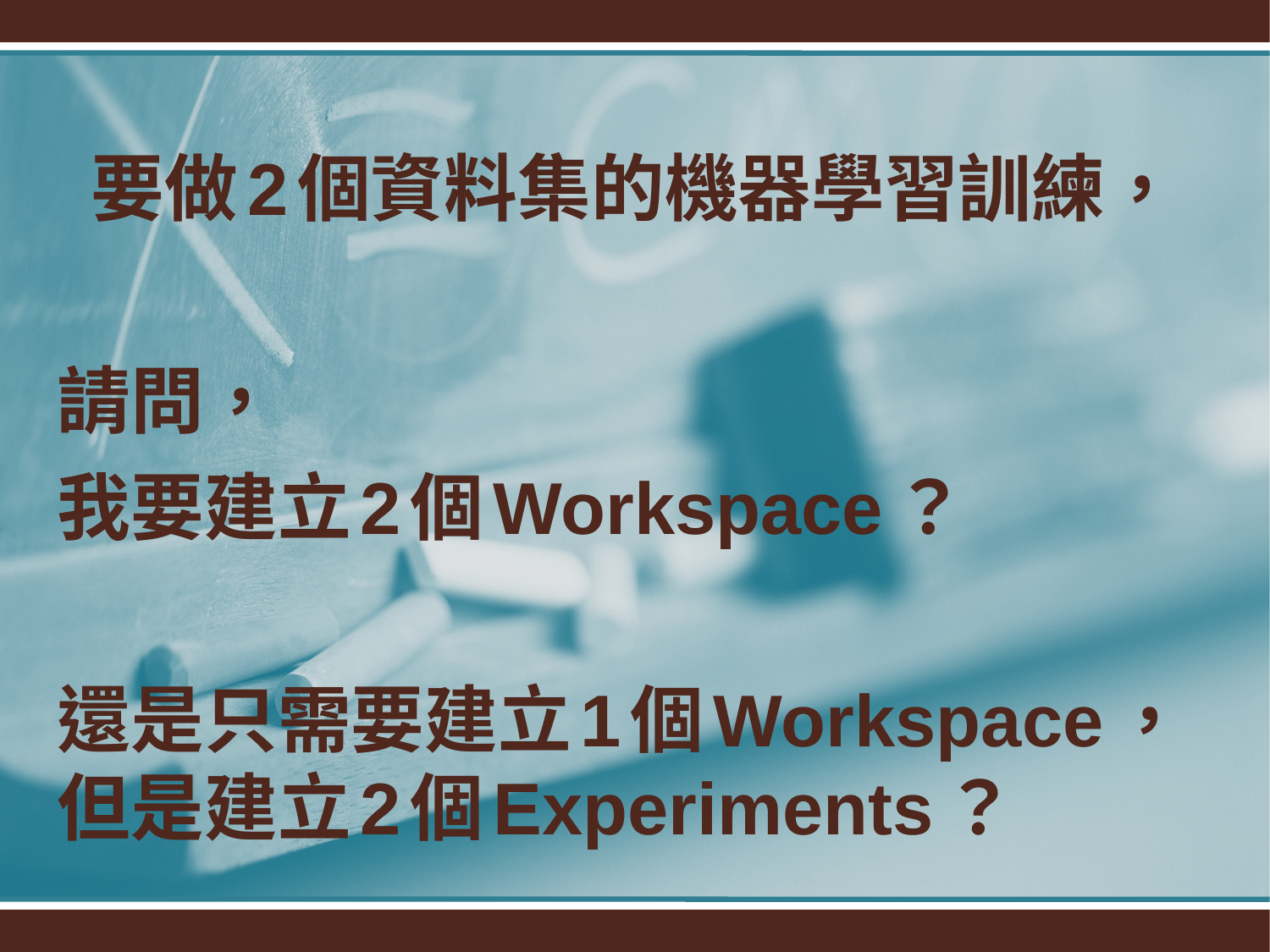

要做2個資料集的機器學習訓練，

請問，
我要建立2個Workspace？

還是只需要建立1個Workspace，但是建立2個Experiments？